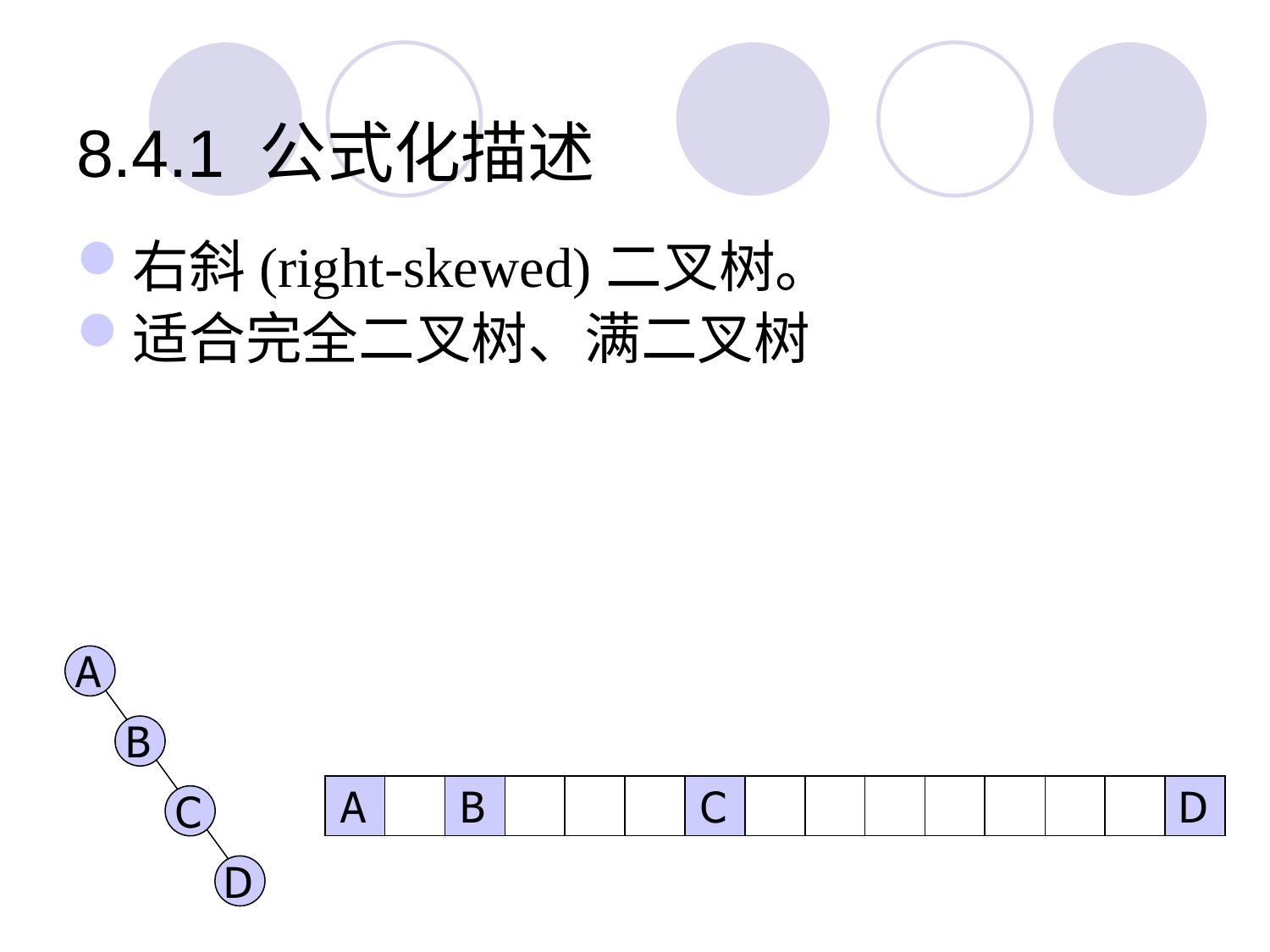

8.4.1 公式化描述
24

右斜(right-skewed)二叉树。
适合完全二叉树、满二叉树
A

B
C
D
A

B

C

D